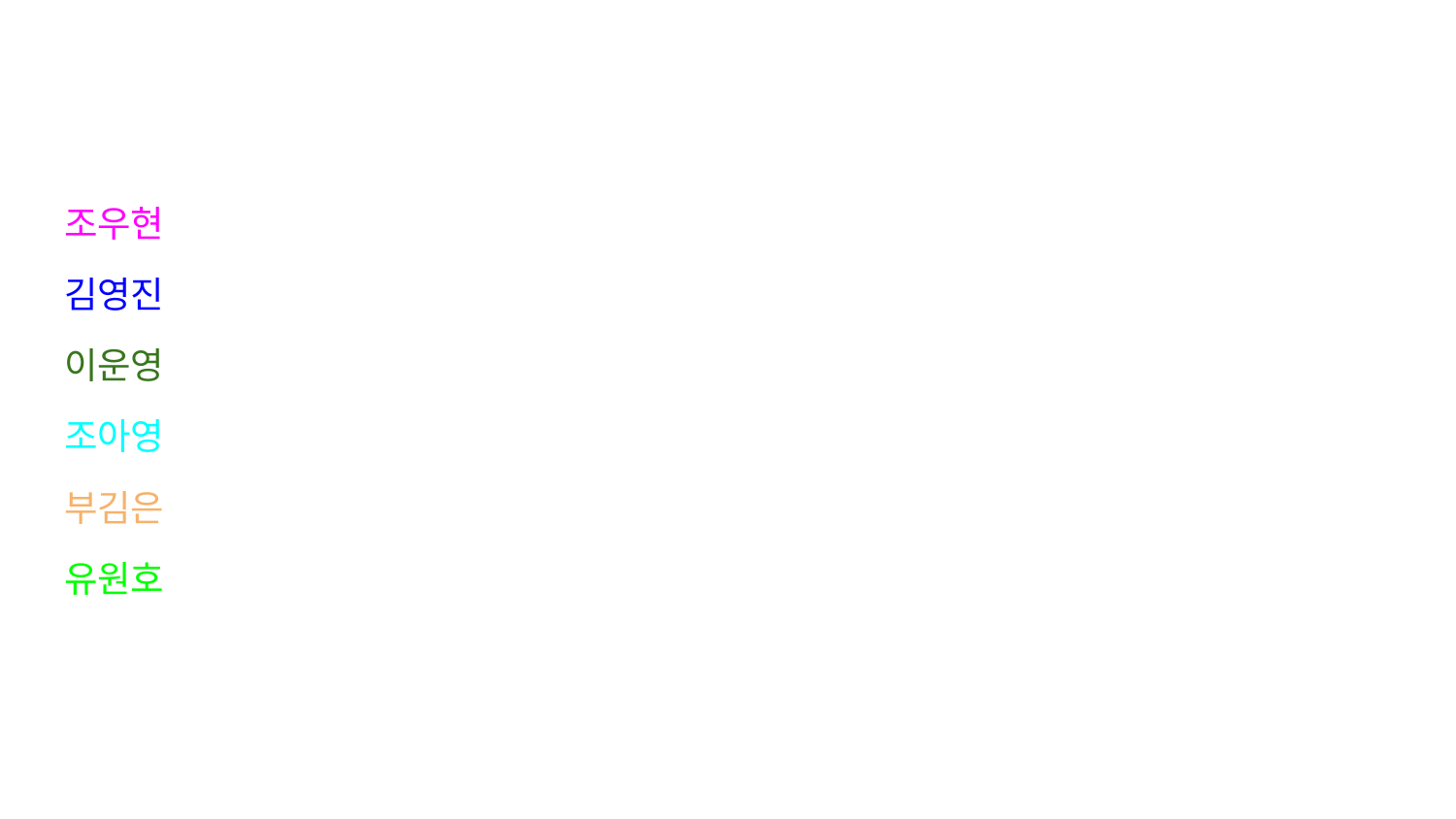

#
조우현
김영진
이운영
조아영
부김은
유원호